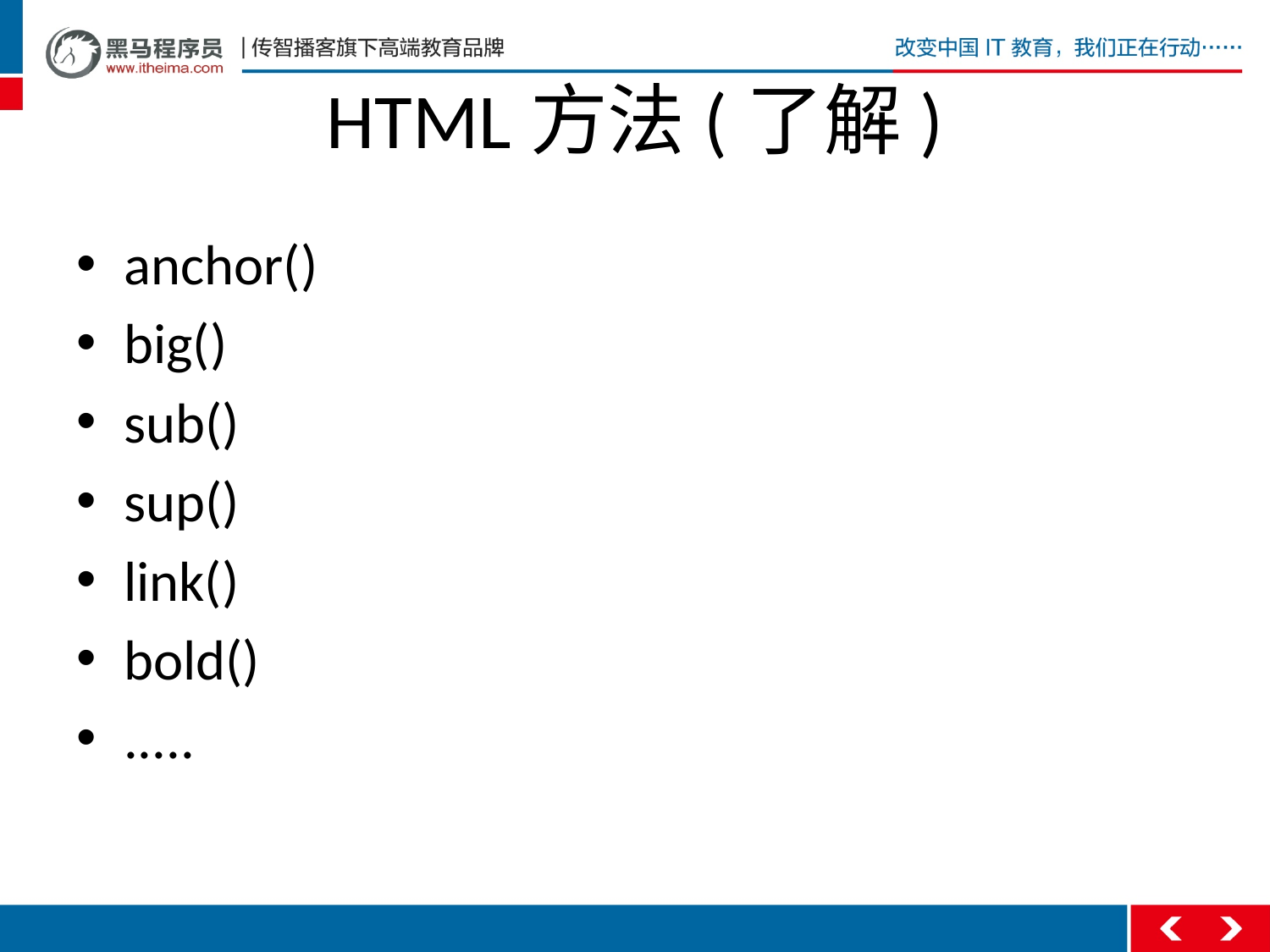

# HTML方法(了解)
anchor()
big()
sub()
sup()
link()
bold()
.....